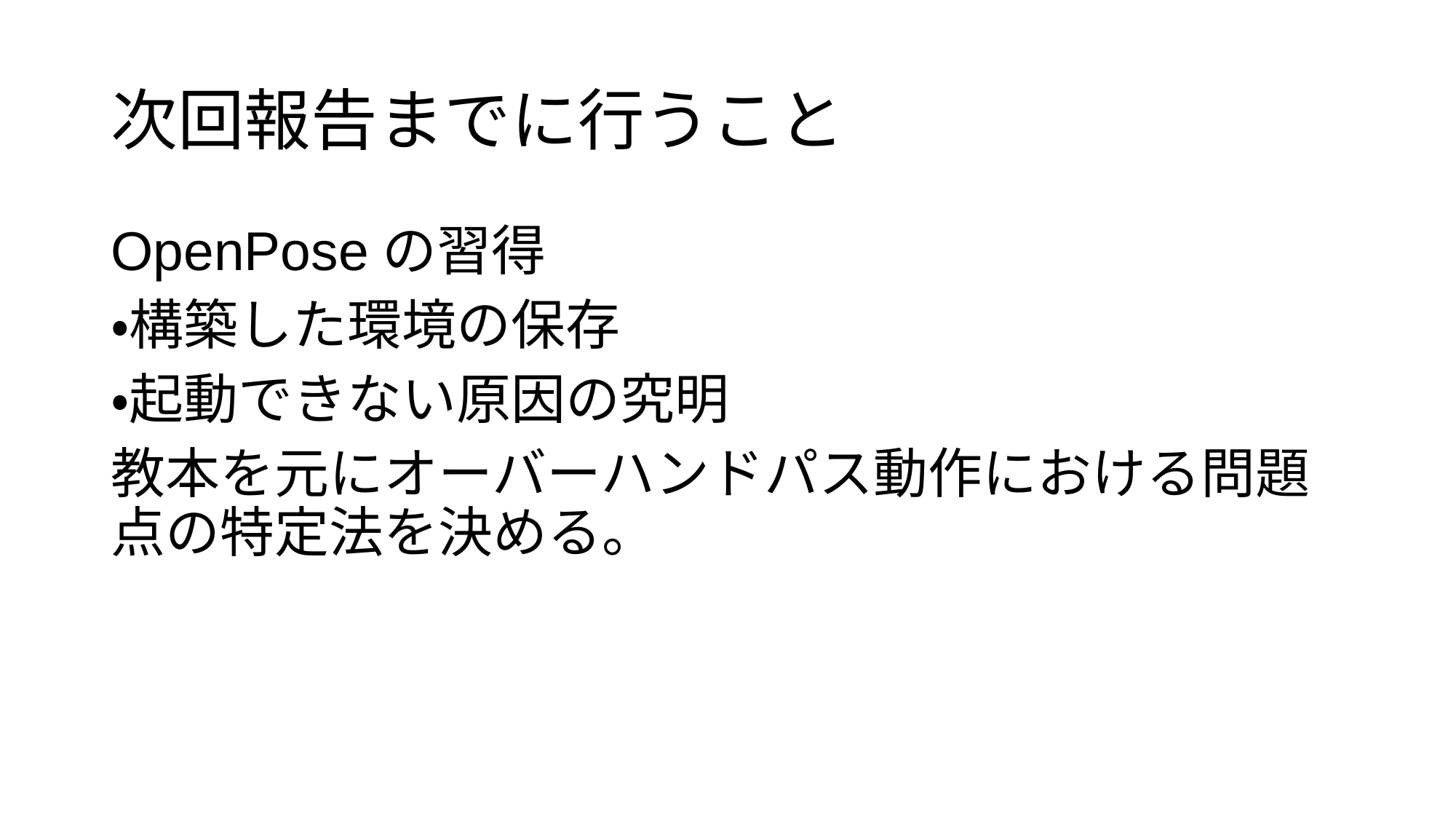

# 次回報告までに行うこと
OpenPoseの習得
・構築した環境の保存
・起動できない原因の究明
教本を元にオーバーハンドパス動作における問題点の特定法を決める。